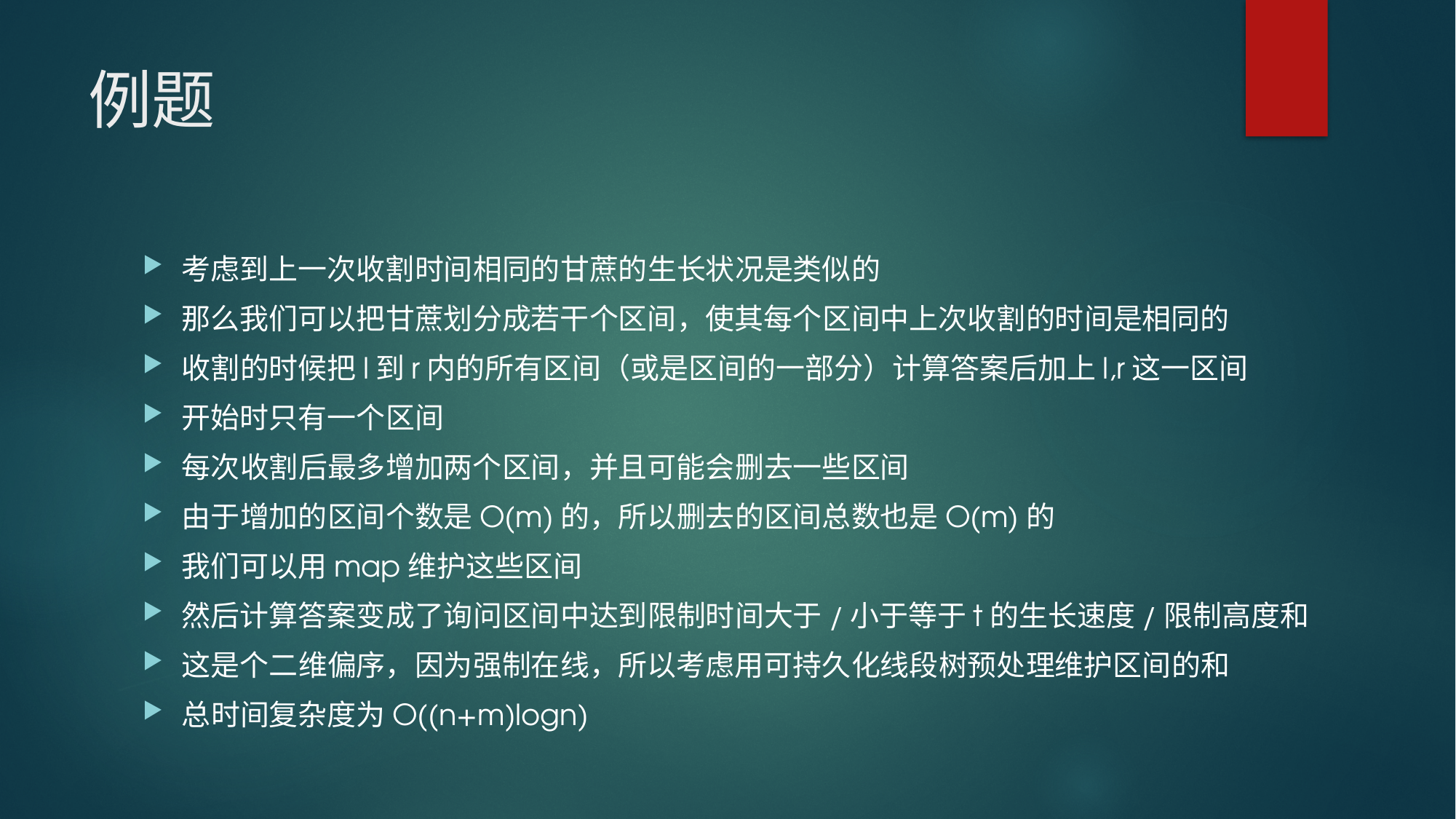

# 例题
考虑到上一次收割时间相同的甘蔗的生长状况是类似的
那么我们可以把甘蔗划分成若干个区间，使其每个区间中上次收割的时间是相同的
收割的时候把l到r内的所有区间（或是区间的一部分）计算答案后加上l,r这一区间
开始时只有一个区间
每次收割后最多增加两个区间，并且可能会删去一些区间
由于增加的区间个数是O(m)的，所以删去的区间总数也是O(m)的
我们可以用map维护这些区间
然后计算答案变成了询问区间中达到限制时间大于/小于等于t的生长速度/限制高度和
这是个二维偏序，因为强制在线，所以考虑用可持久化线段树预处理维护区间的和
总时间复杂度为O((n+m)logn)